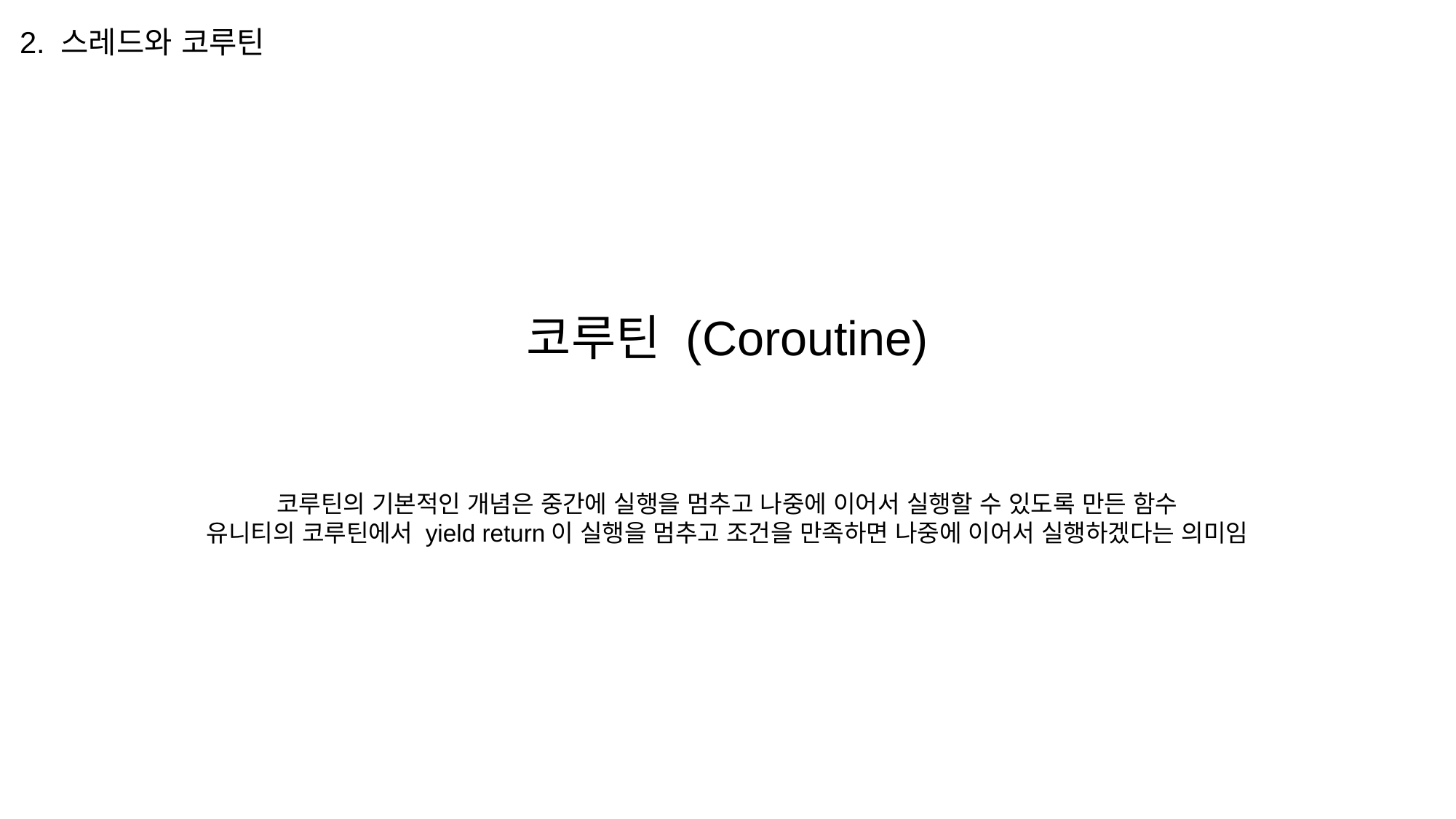

2. 스레드와 코루틴
코루틴 (Coroutine)
코루틴의 기본적인 개념은 중간에 실행을 멈추고 나중에 이어서 실행할 수 있도록 만든 함수
유니티의 코루틴에서 yield return이 실행을 멈추고 조건을 만족하면 나중에 이어서 실행하겠다는 의미임